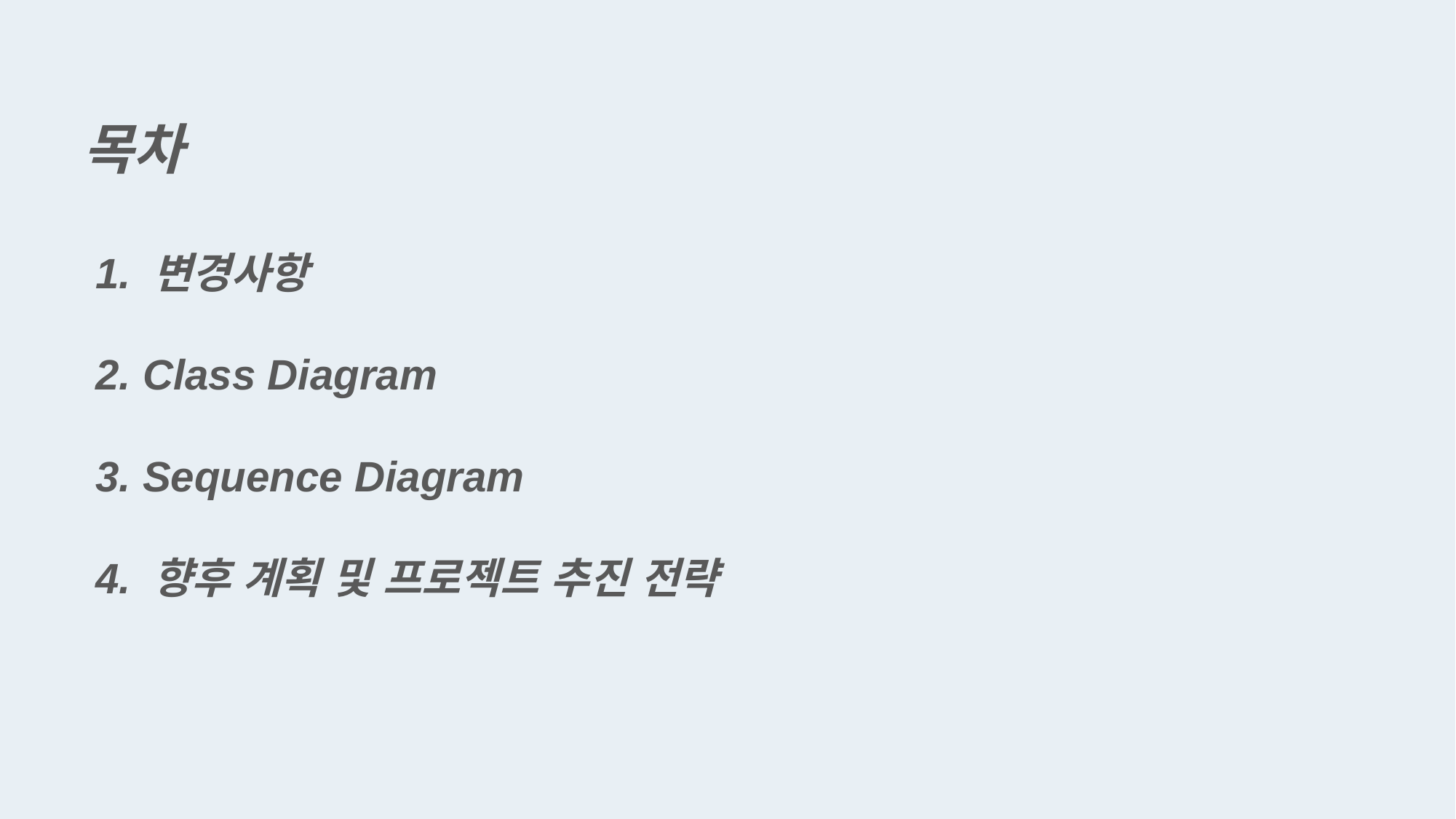

목차

 1. 변경사항

 2. Class Diagram

 3. Sequence Diagram

 4. 향후 계획 및 프로젝트 추진 전략